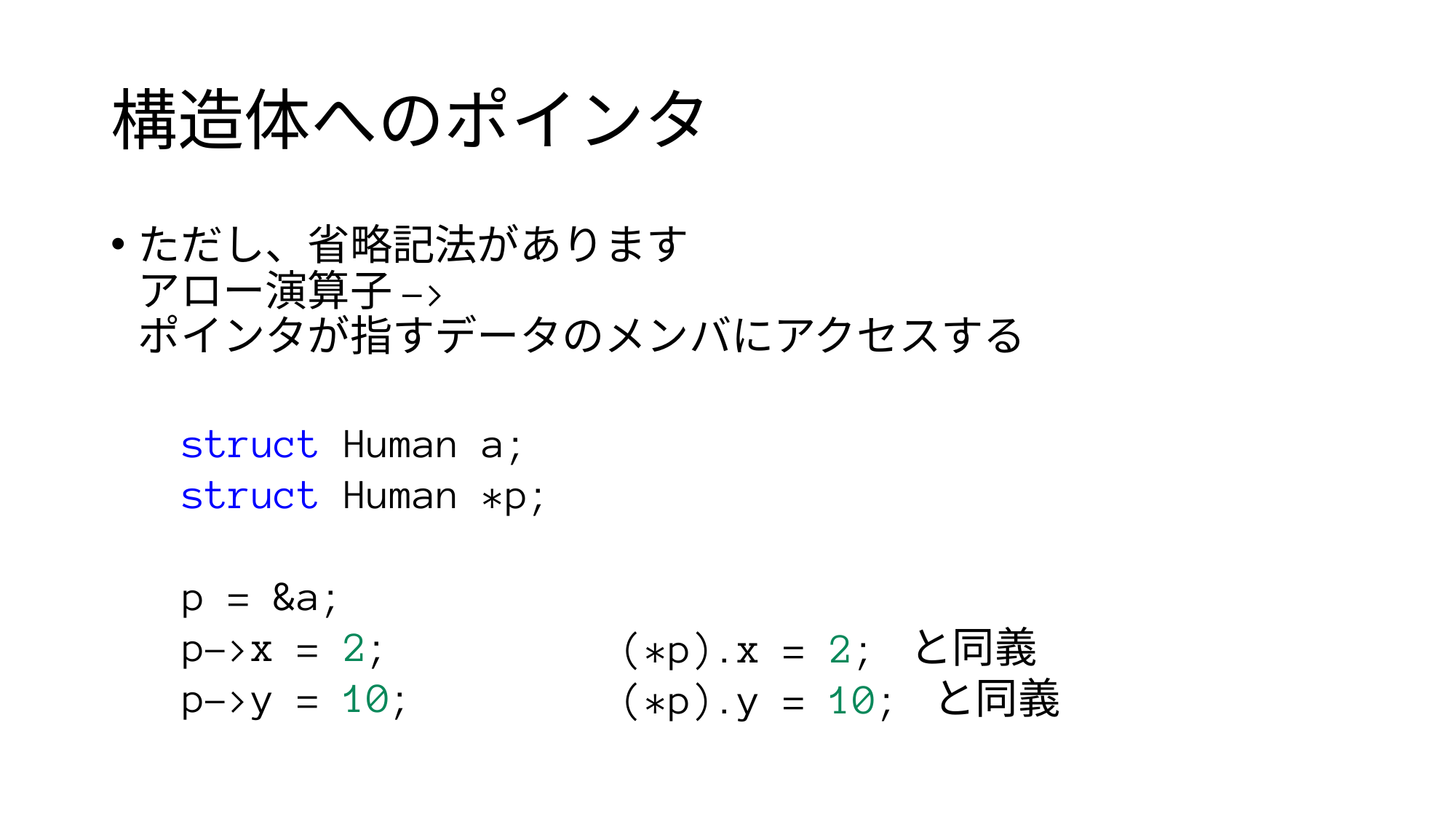

# 構造体へのポインタ
ただし、省略記法があります
アロー演算子->
ポインタが指すデータのメンバにアクセスする
struct Human a;
struct Human *p;

p = &a;
p->x = 2;
p->y = 10;
(*p).x = 2; と同義
(*p).y = 10; と同義